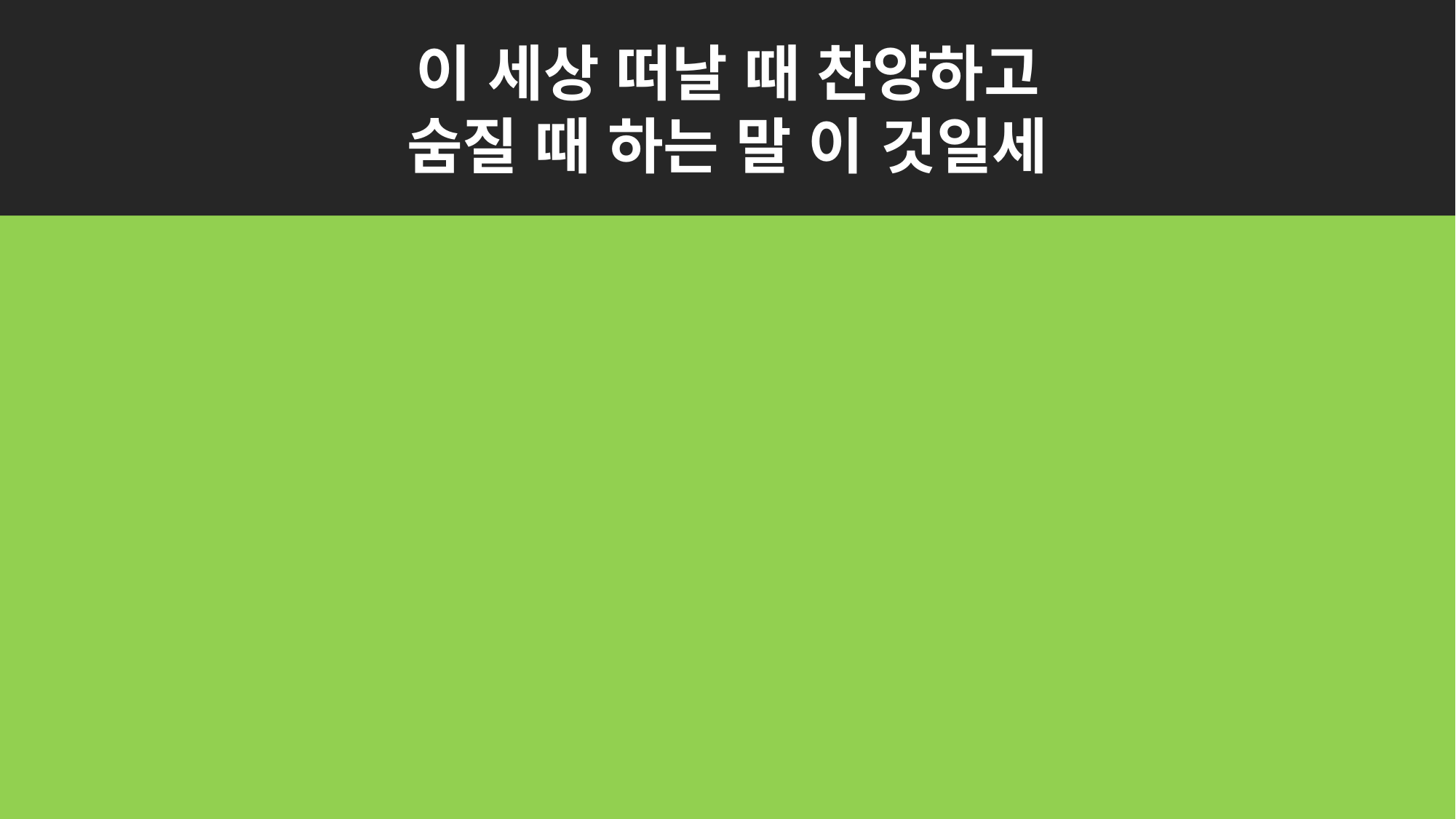

이 세상 떠날 때 찬양하고
숨질 때 하는 말 이 것일세